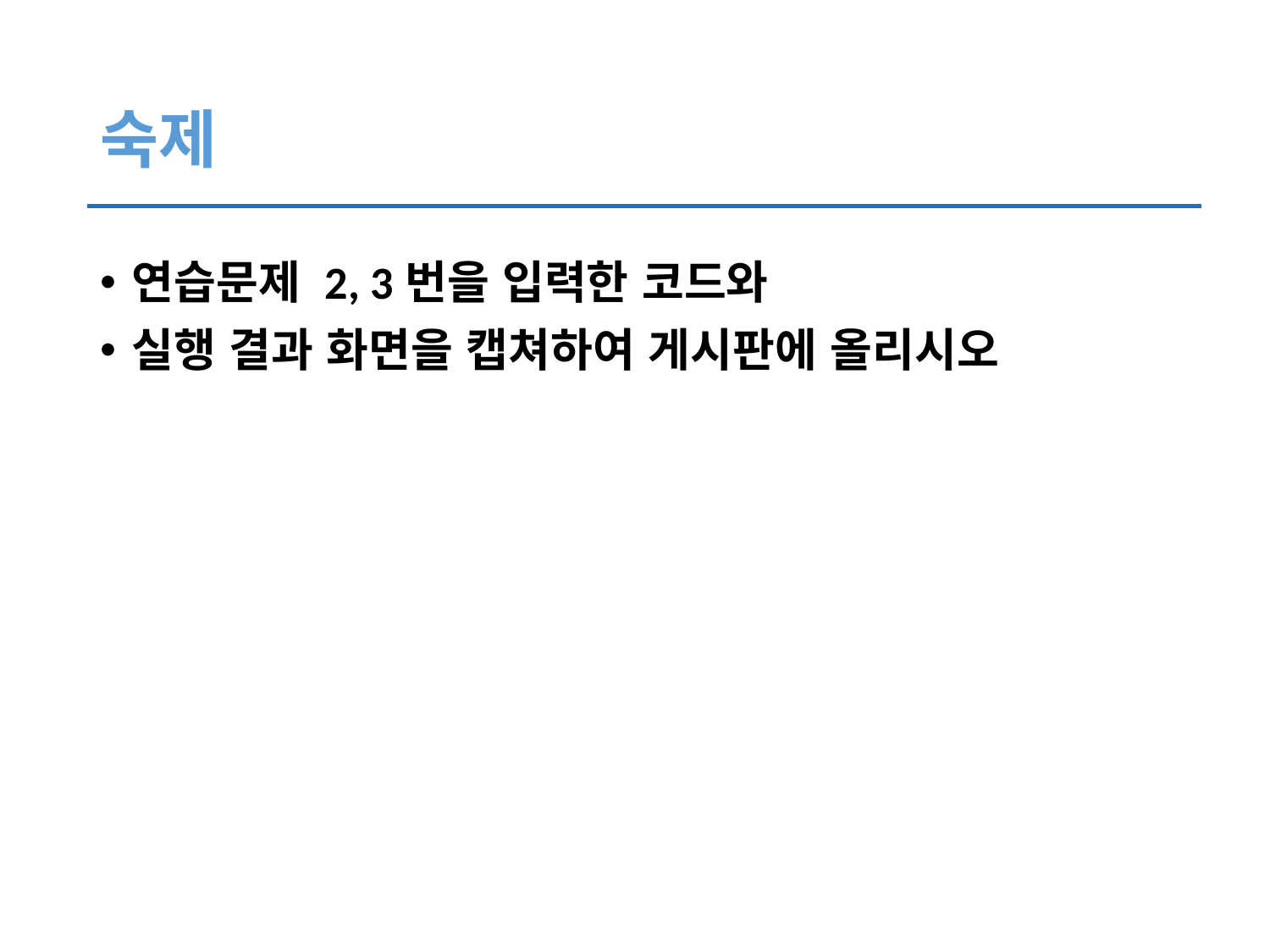

# 숙제
연습문제 2, 3번을 입력한 코드와
실행 결과 화면을 캡쳐하여 게시판에 올리시오